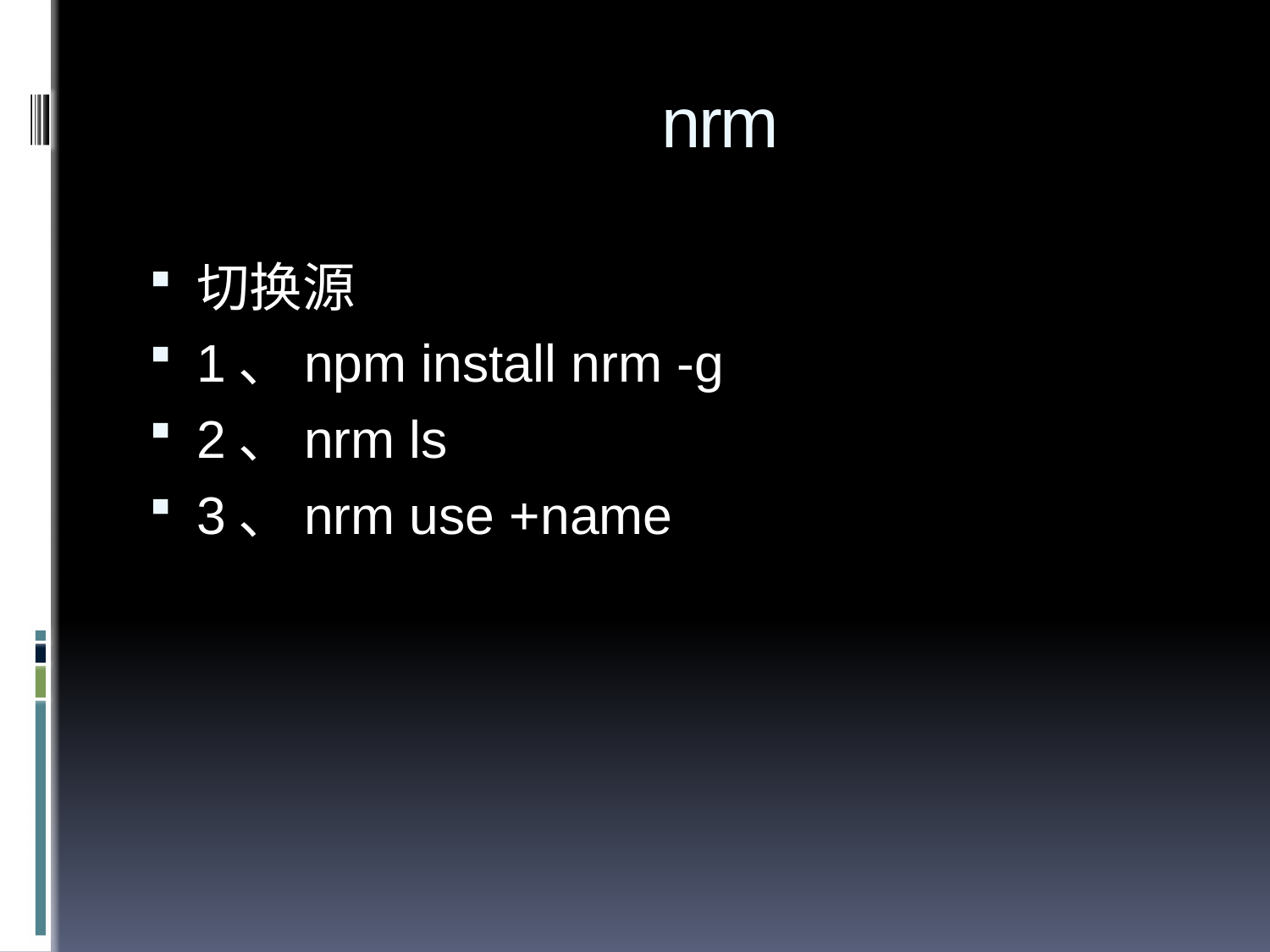

# nrm
切换源
1、npm install nrm -g
2、nrm ls
3、nrm use +name